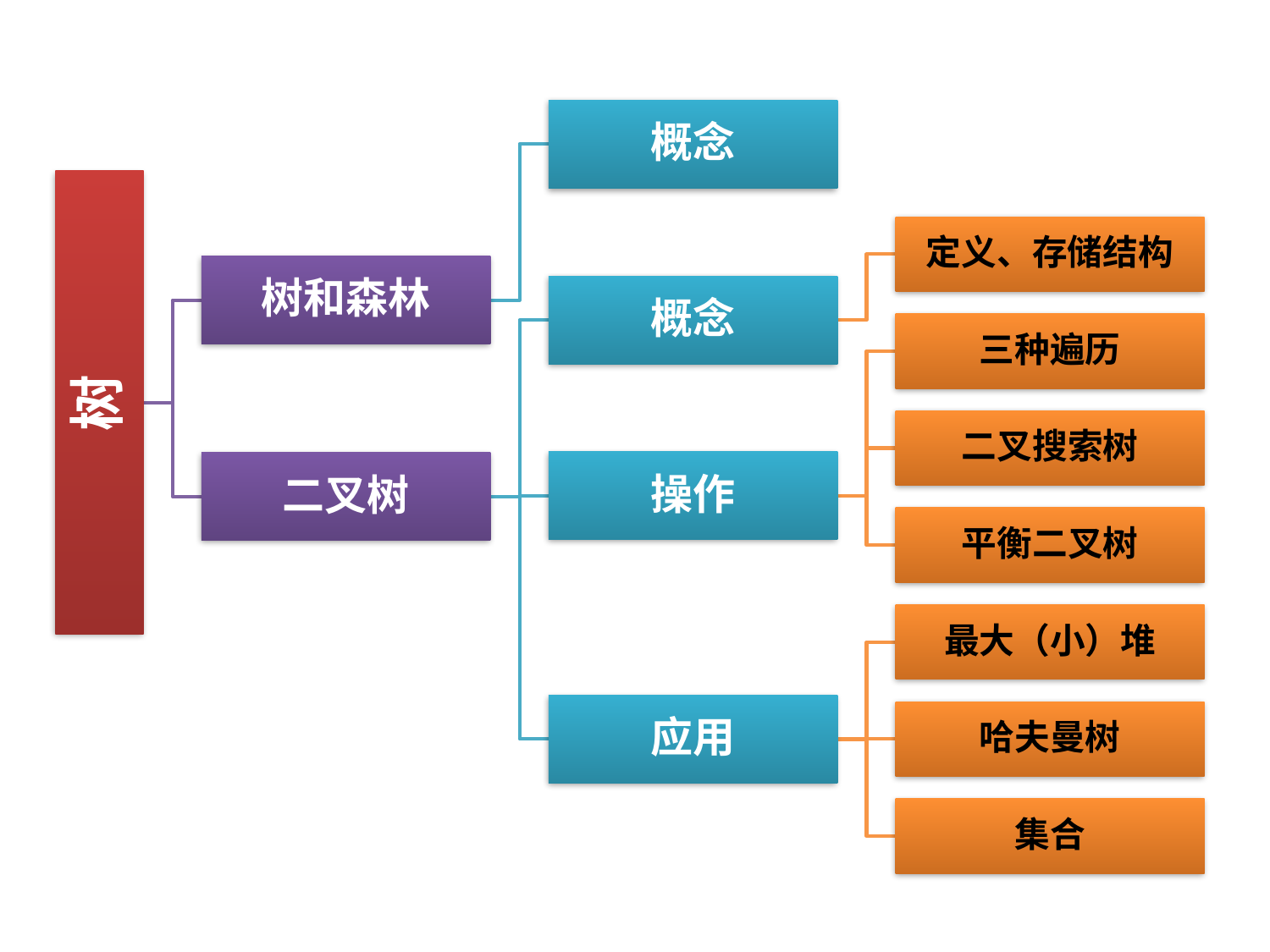

树
树和森林
概念
二叉树
概念
定义、存储结构
操作
三种遍历
二叉搜索树
平衡二叉树
应用
最大（小）堆
哈夫曼树
集合